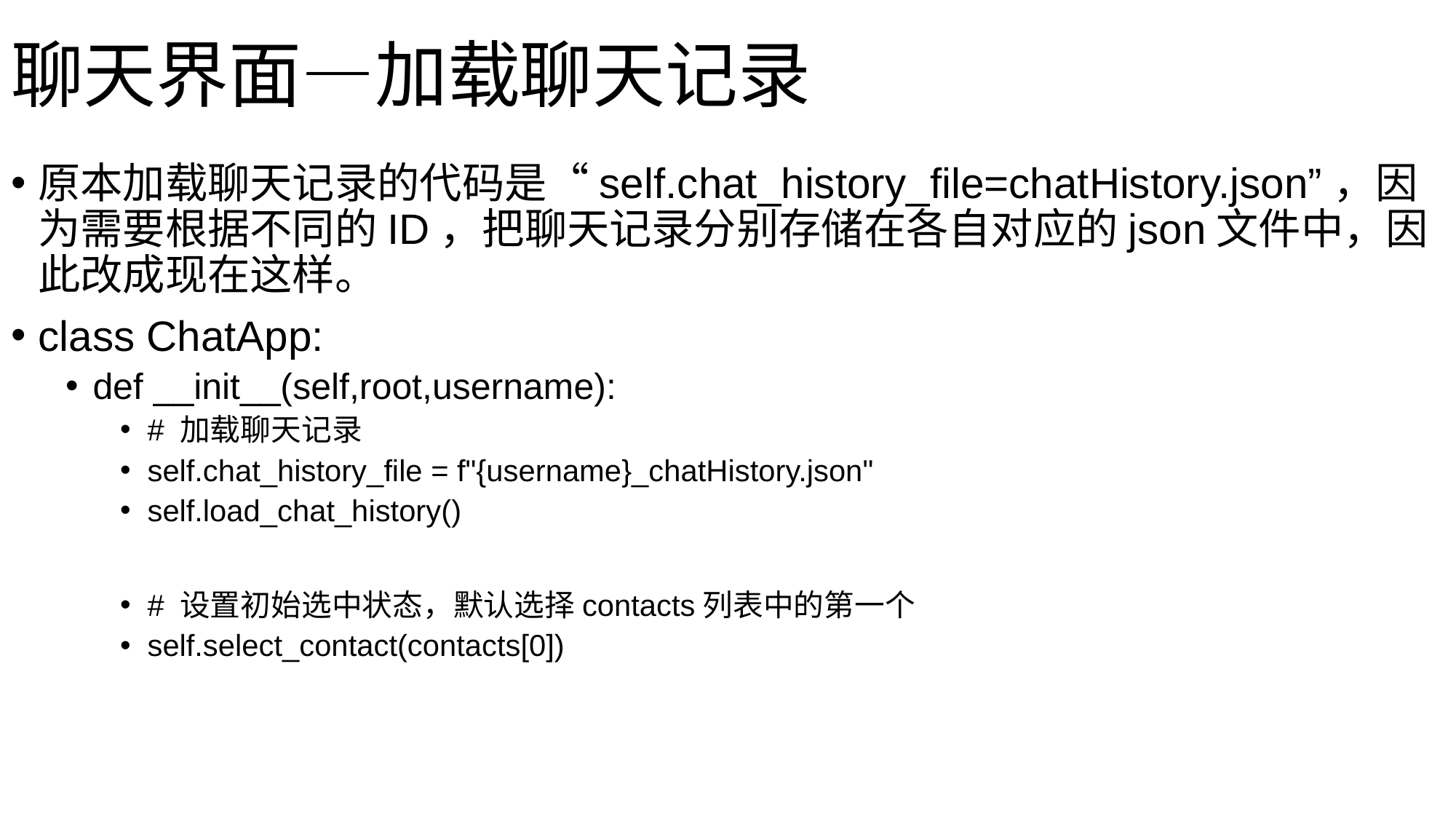

# 聊天界面—加载聊天记录
原本加载聊天记录的代码是“self.chat_history_file=chatHistory.json”，因为需要根据不同的ID，把聊天记录分别存储在各自对应的json文件中，因此改成现在这样。
class ChatApp:
def __init__(self,root,username):
# 加载聊天记录
self.chat_history_file = f"{username}_chatHistory.json"
self.load_chat_history()

# 设置初始选中状态，默认选择contacts列表中的第一个
self.select_contact(contacts[0])